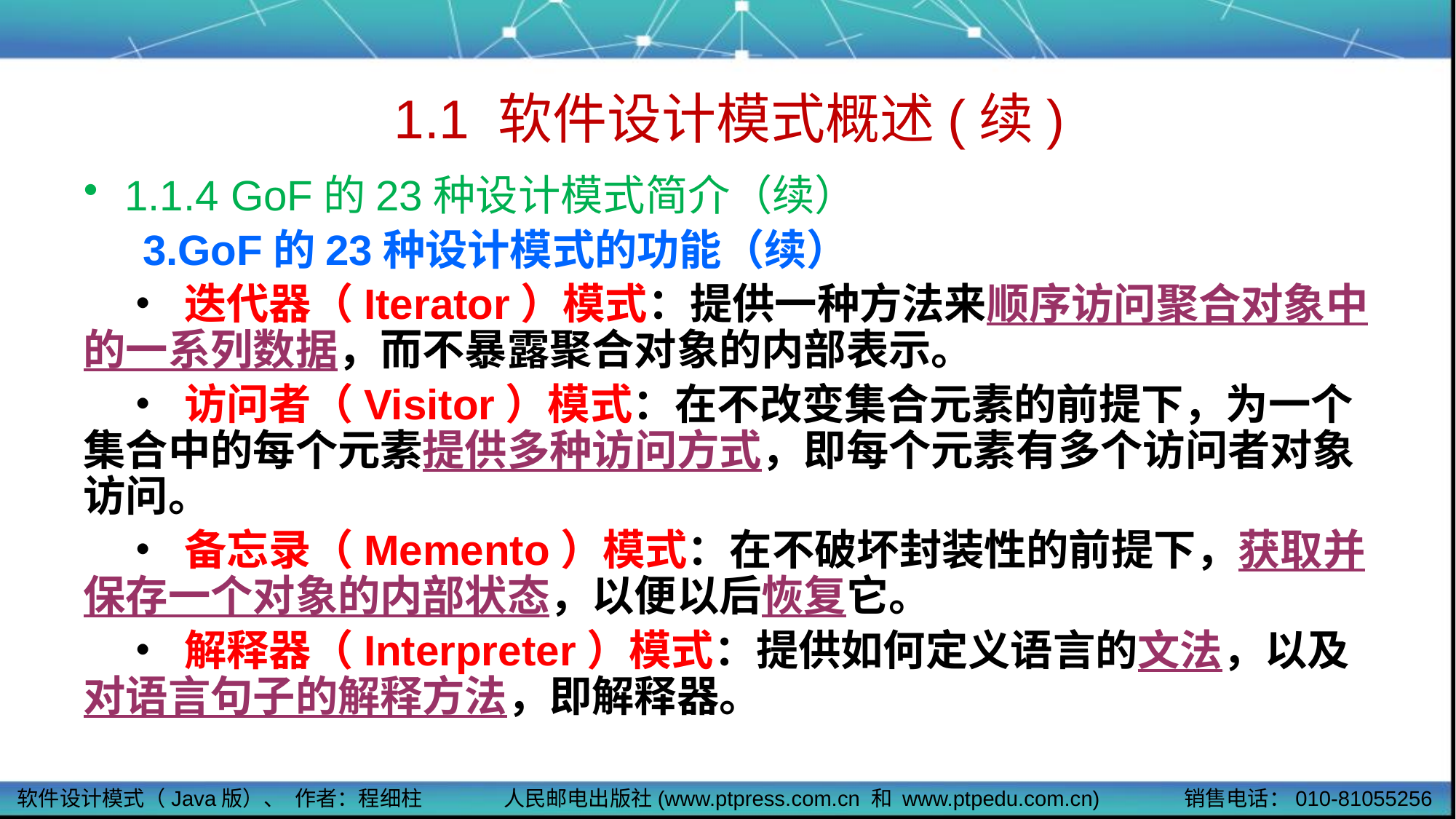

# 1.1 软件设计模式概述(续)
1.1.4 GoF的23种设计模式简介（续）
     3.GoF的23种设计模式的功能（续）
    • 迭代器（Iterator）模式：提供一种方法来顺序访问聚合对象中的一系列数据，而不暴露聚合对象的内部表示。
    • 访问者（Visitor）模式：在不改变集合元素的前提下，为一个集合中的每个元素提供多种访问方式，即每个元素有多个访问者对象访问。
    • 备忘录（Memento）模式：在不破坏封装性的前提下，获取并保存一个对象的内部状态，以便以后恢复它。
    • 解释器（Interpreter）模式：提供如何定义语言的文法，以及对语言句子的解释方法，即解释器。
软件设计模式（Java版）、  作者：程细柱
人民邮电出版社(www.ptpress.com.cn 和 www.ptpedu.com.cn)
销售电话：010-81055256